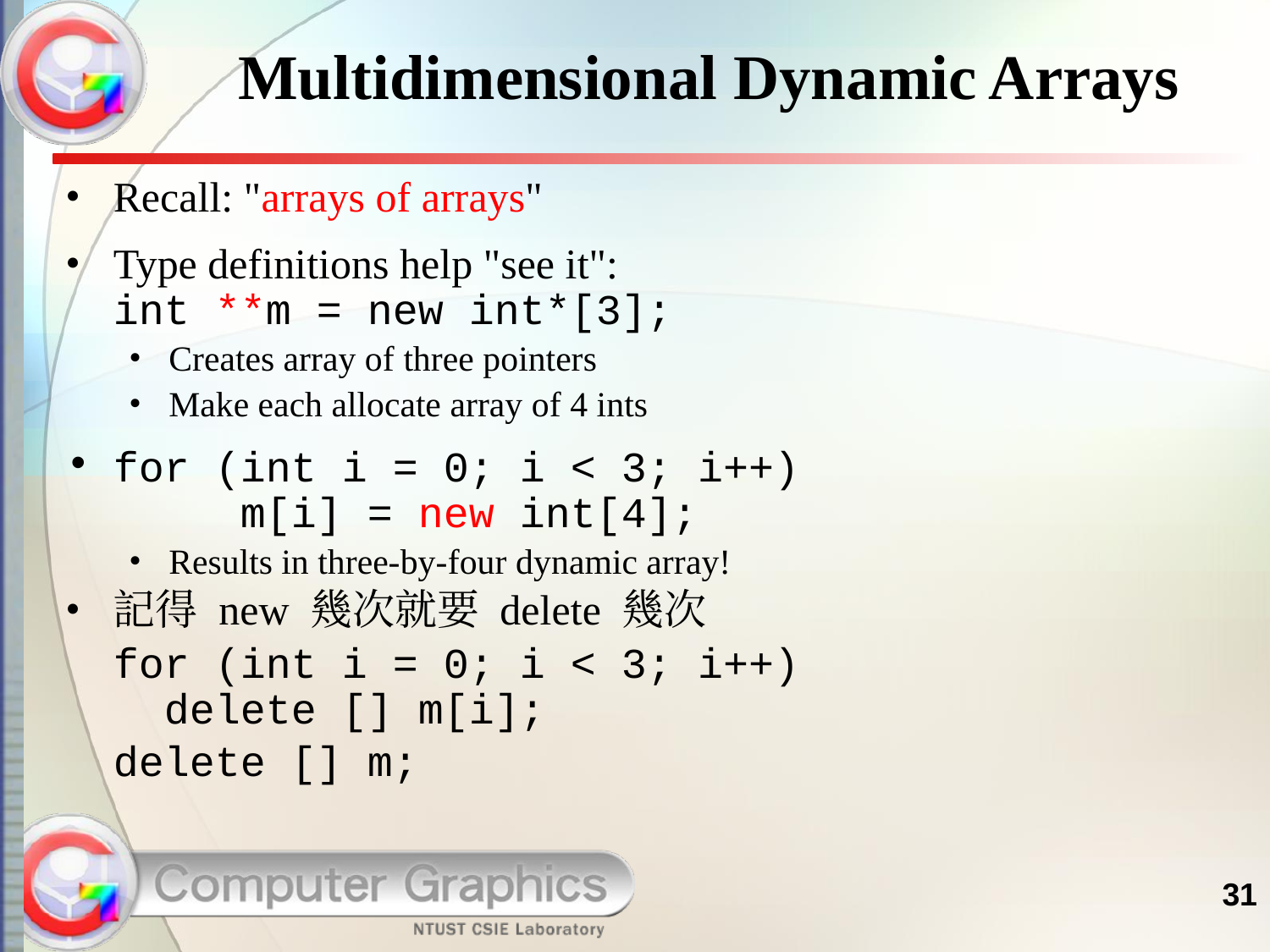

# Multidimensional Dynamic Arrays
Recall: "arrays of arrays"
Type definitions help "see it":
int **m = new int*[3];
Creates array of three pointers
Make each allocate array of 4 ints
for (int i = 0; i < 3; i++)
	m[i] = new int[4];
Results in three-by-four dynamic array!
記得 new 幾次就要 delete 幾次
for (int i = 0; i < 3; i++)
  delete [] m[i];
delete [] m;
31